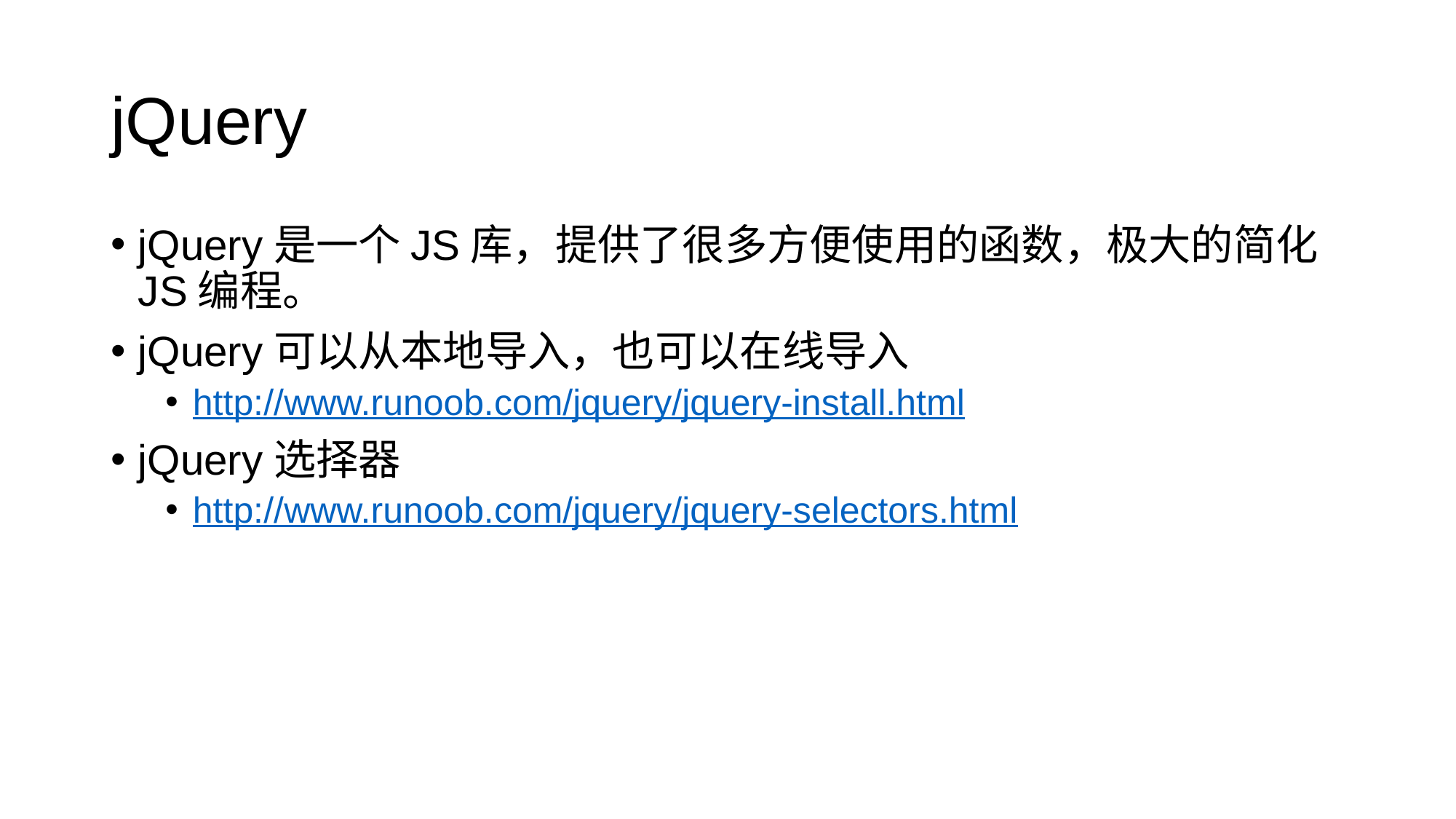

# jQuery
jQuery是一个JS库，提供了很多方便使用的函数，极大的简化JS编程。
jQuery可以从本地导入，也可以在线导入
http://www.runoob.com/jquery/jquery-install.html
jQuery选择器
http://www.runoob.com/jquery/jquery-selectors.html